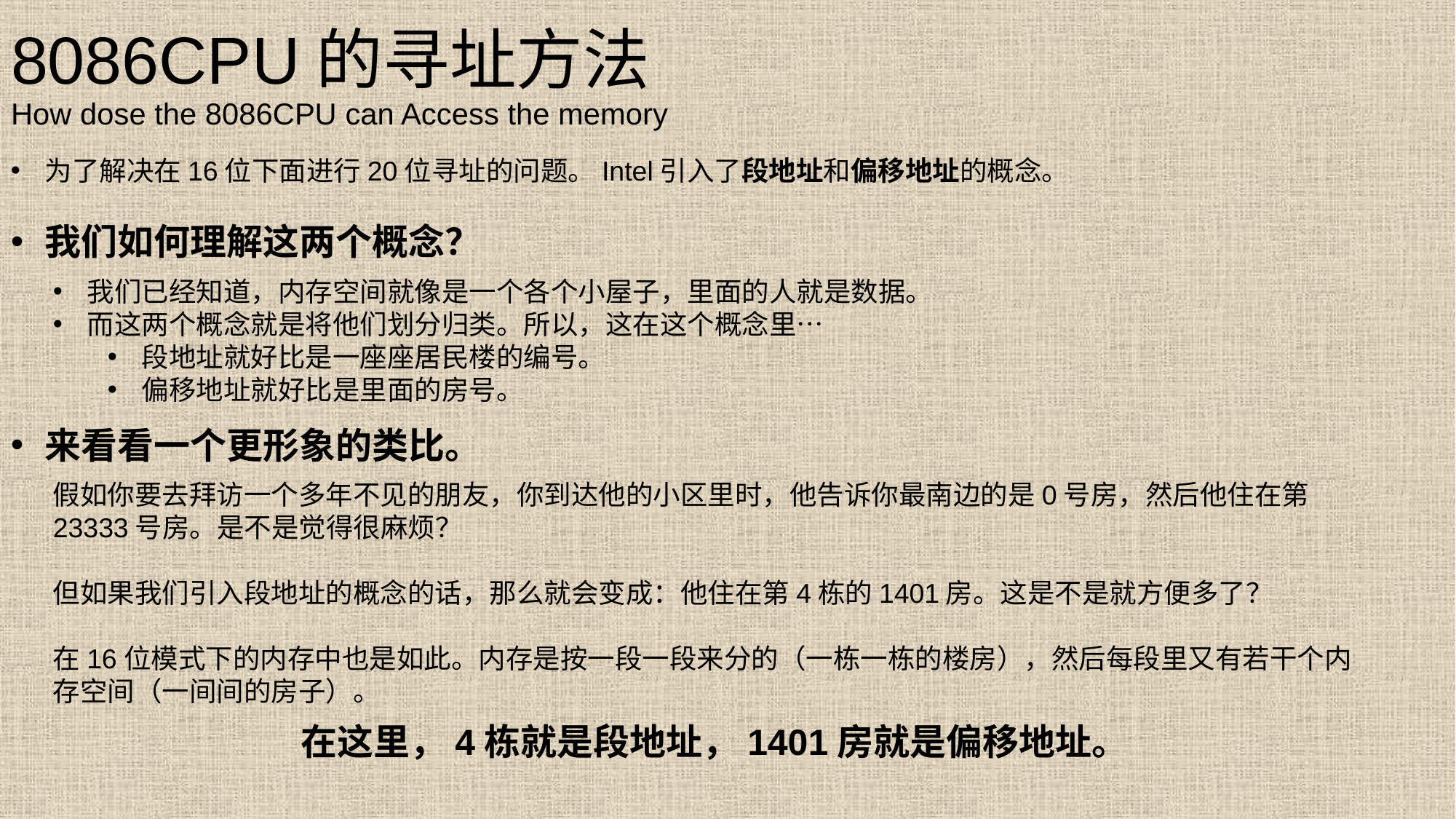

# 8086CPU的寻址方法 How dose the 8086CPU can Access the memory
为了解决在16位下面进行20位寻址的问题。Intel引入了段地址和偏移地址的概念。

我们如何理解这两个概念？
我们已经知道，内存空间就像是一个各个小屋子，里面的人就是数据。
而这两个概念就是将他们划分归类。所以，这在这个概念里…
段地址就好比是一座座居民楼的编号。
偏移地址就好比是里面的房号。
来看看一个更形象的类比。
假如你要去拜访一个多年不见的朋友，你到达他的小区里时，他告诉你最南边的是0号房，然后他住在第23333号房。是不是觉得很麻烦？

但如果我们引入段地址的概念的话，那么就会变成：他住在第4栋的1401房。这是不是就方便多了？

在16位模式下的内存中也是如此。内存是按一段一段来分的（一栋一栋的楼房），然后每段里又有若干个内存空间（一间间的房子）。
在这里，4栋就是段地址，1401房就是偏移地址。